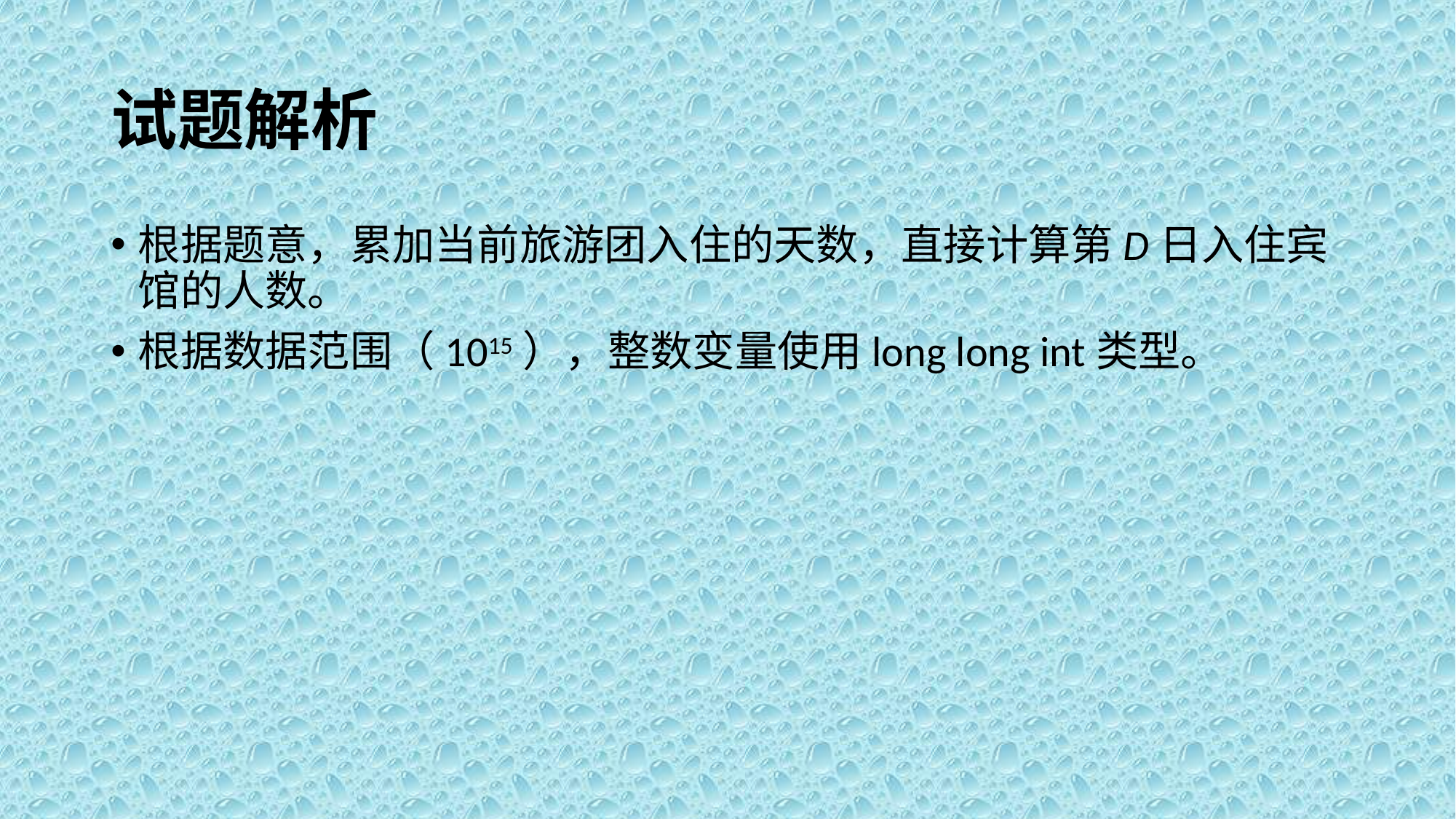

# 试题解析
根据题意，累加当前旅游团入住的天数，直接计算第D日入住宾馆的人数。
根据数据范围（1015），整数变量使用long long int类型。